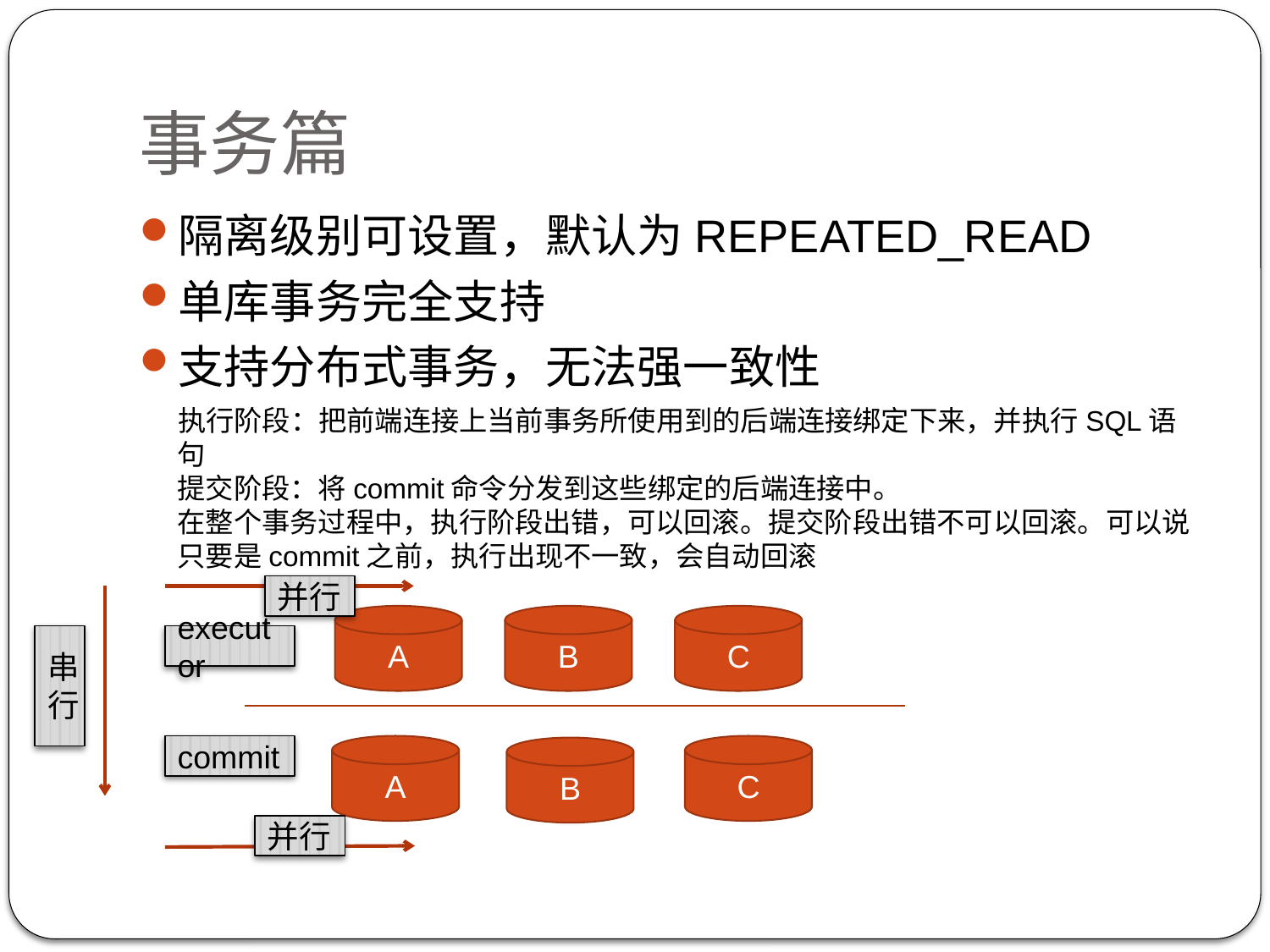

# 事务篇
隔离级别可设置，默认为REPEATED_READ
单库事务完全支持
支持分布式事务，无法强一致性
     执行阶段：把前端连接上当前事务所使用到的后端连接绑定下来，并执行SQL语句
提交阶段：将commit命令分发到这些绑定的后端连接中。
在整个事务过程中，执行阶段出错，可以回滚。提交阶段出错不可以回滚。可以说只要是commit之前，执行出现不一致，会自动回滚

并行
A
B
C
串行
executor
commit
A
C
B
并行